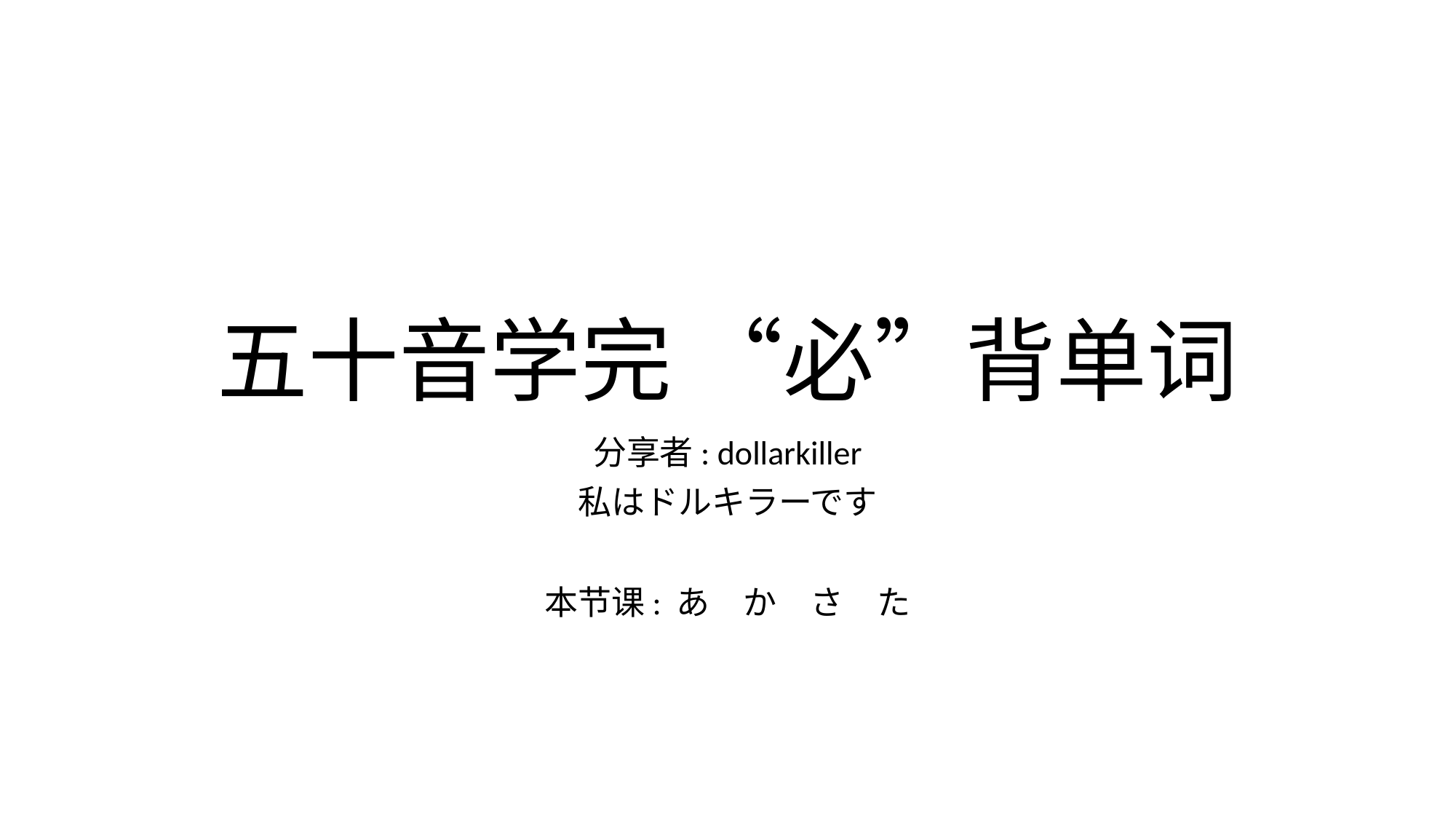

# 五十音学完 “必”背单词
分享者: dollarkiller
私はドルキラーです

本节课: あ　か　さ　た